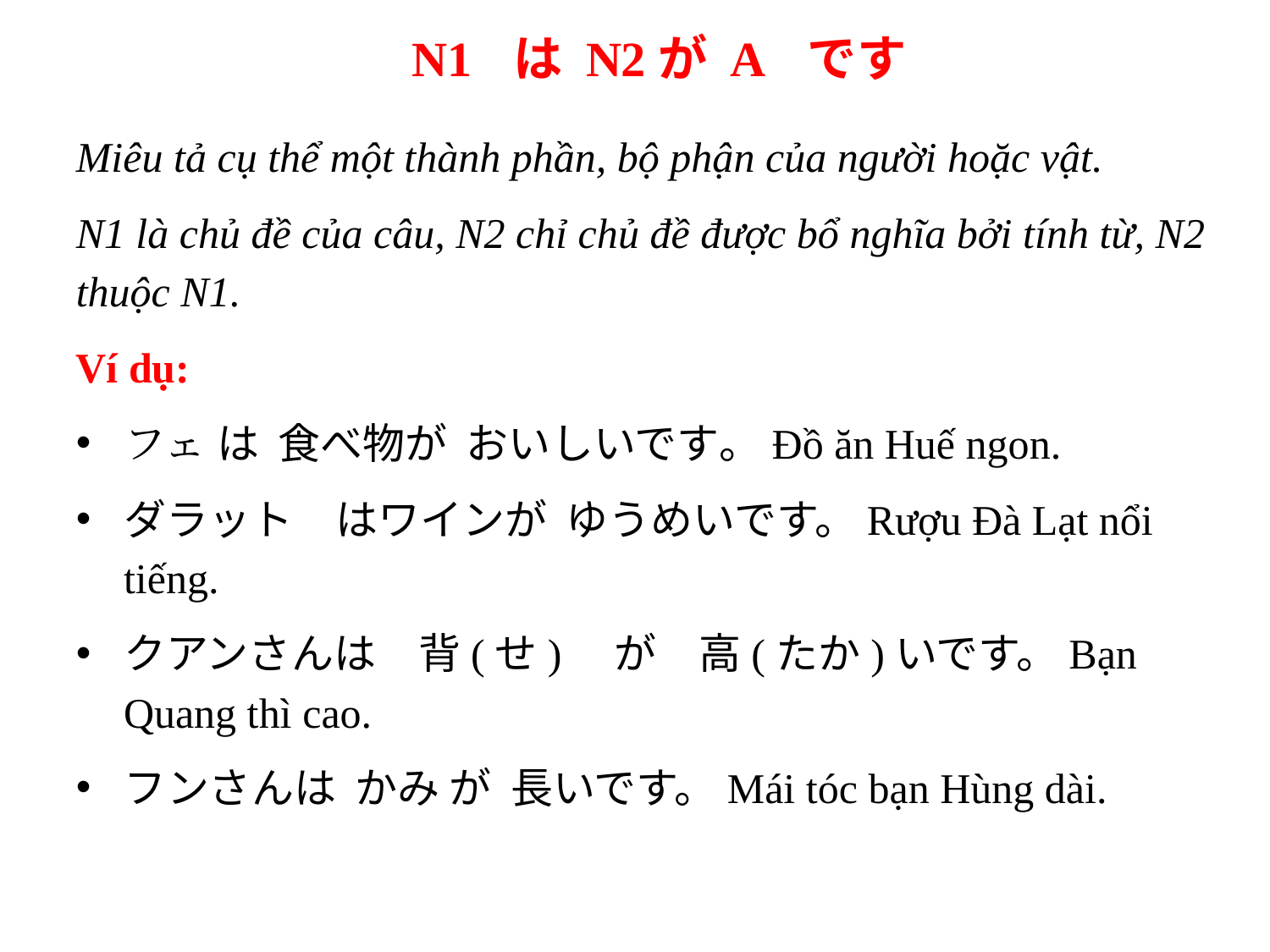

N1 は N2が A です
Miêu tả cụ thể một thành phần, bộ phận của người hoặc vật.
N1 là chủ đề của câu, N2 chỉ chủ đề được bổ nghĩa bởi tính từ, N2 thuộc N1.
Ví dụ:
フェ は  食べ物が  おいしいです。Đồ ăn Huế ngon.
ダラット　はワインが  ゆうめいです。Rượu Đà Lạt nổi tiếng.
クアンさんは　背(せ)　が　高(たか)いです。Bạn Quang thì cao.
フンさんは  かみ が  長いです。Mái tóc bạn Hùng dài.